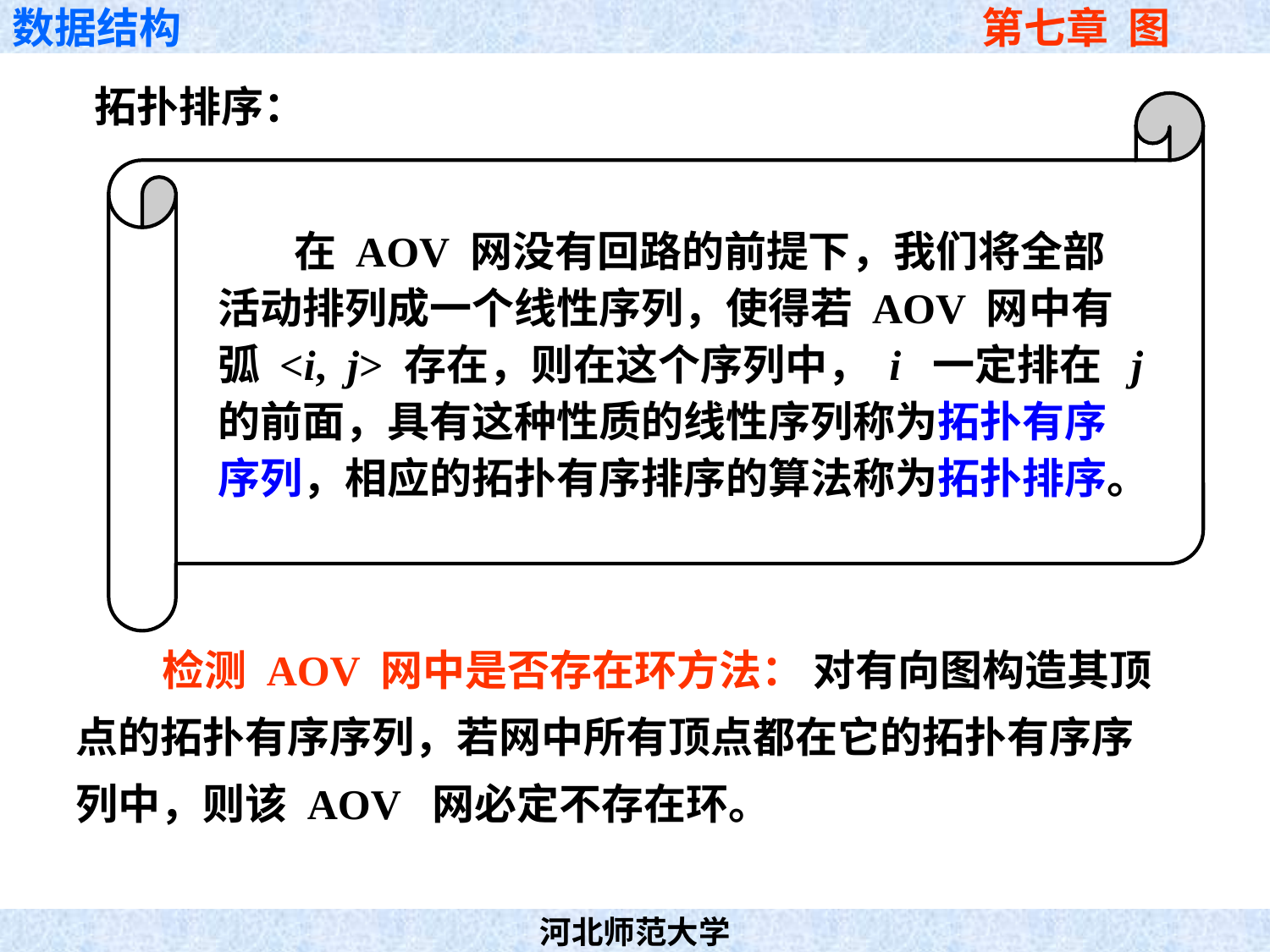

在 AOV 网没有回路的前提下，我们将全部
  活动排列成一个线性序列，使得若 AOV 网中有
  弧 <i,  j> 存在，则在这个序列中， i  一定排在  j
  的前面，具有这种性质的线性序列称为拓扑有序
  序列，相应的拓扑有序排序的算法称为拓扑排序。

拓扑排序：
        检测 AOV 网中是否存在环方法： 对有向图构造其顶
点的拓扑有序序列，若网中所有顶点都在它的拓扑有序序
列中，则该 AOV  网必定不存在环。